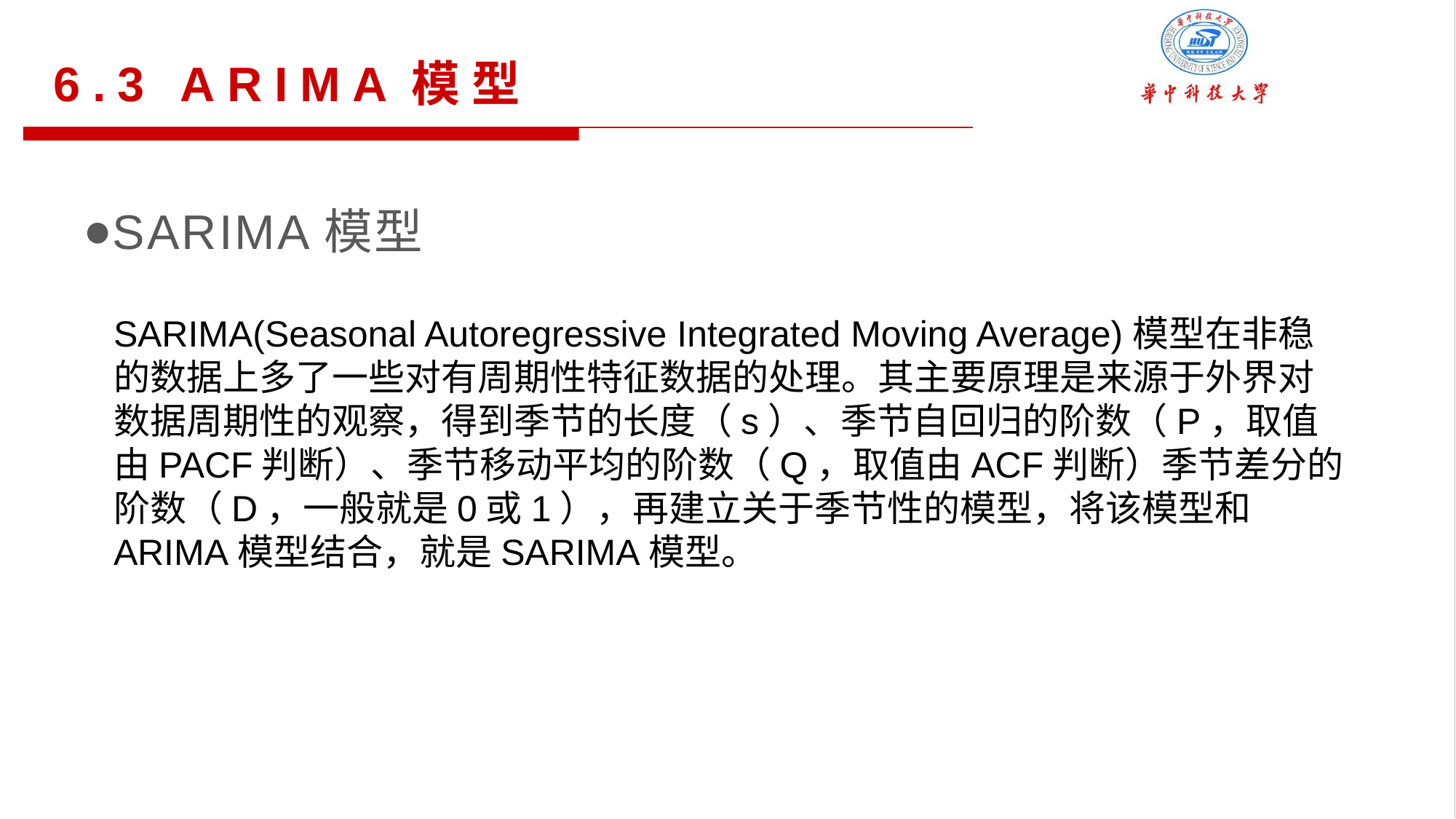

6.3 ARIMA模型

SARIMA模型
SARIMA(Seasonal Autoregressive Integrated Moving Average)模型在非稳的数据上多了一些对有周期性特征数据的处理。其主要原理是来源于外界对数据周期性的观察，得到季节的长度（s）、季节自回归的阶数（P，取值由PACF判断）、季节移动平均的阶数（Q，取值由ACF判断）季节差分的阶数（D，一般就是0或1），再建立关于季节性的模型，将该模型和ARIMA模型结合，就是SARIMA模型。